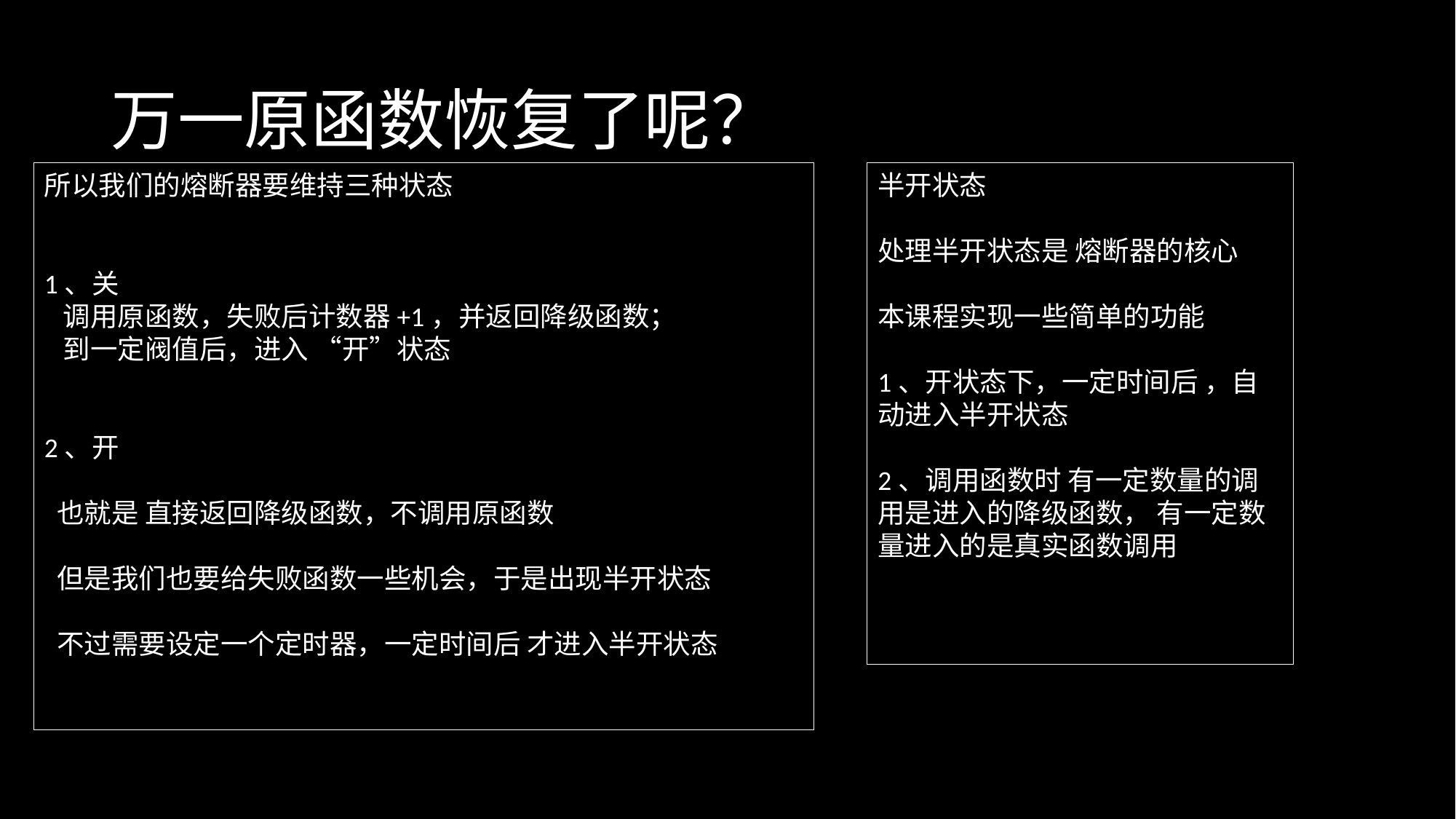

# 万一原函数恢复了呢？
所以我们的熔断器要维持三种状态

1、关
  调用原函数，失败后计数器+1，并返回降级函数；
  到一定阀值后，进入 “开”状态

2、开

 也就是 直接返回降级函数，不调用原函数

 但是我们也要给失败函数一些机会，于是出现半开状态

 不过需要设定一个定时器，一定时间后 才进入半开状态

半开状态

处理半开状态是 熔断器的核心

本课程实现一些简单的功能

1、开状态下，一定时间后 ，自动进入半开状态

2、调用函数时 有一定数量的调用是进入的降级函数， 有一定数量进入的是真实函数调用